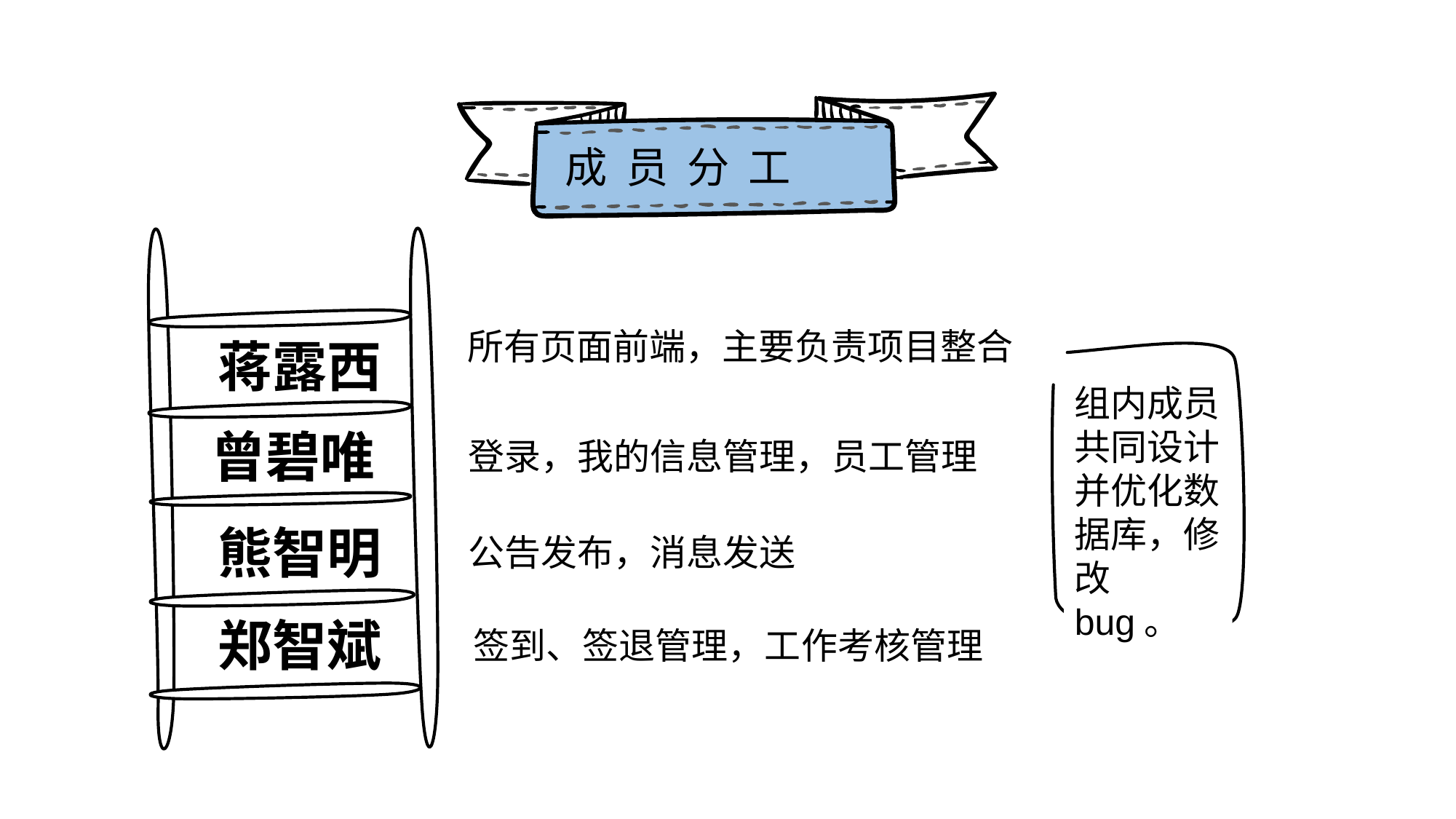

成  员  分  工

所有页面前端，主要负责项目整合
蒋露西

组内成员共同设计并优化数据库，修改bug。
曾碧唯
登录，我的信息管理，员工管理
熊智明
公告发布，消息发送
郑智斌
签到、签退管理，工作考核管理